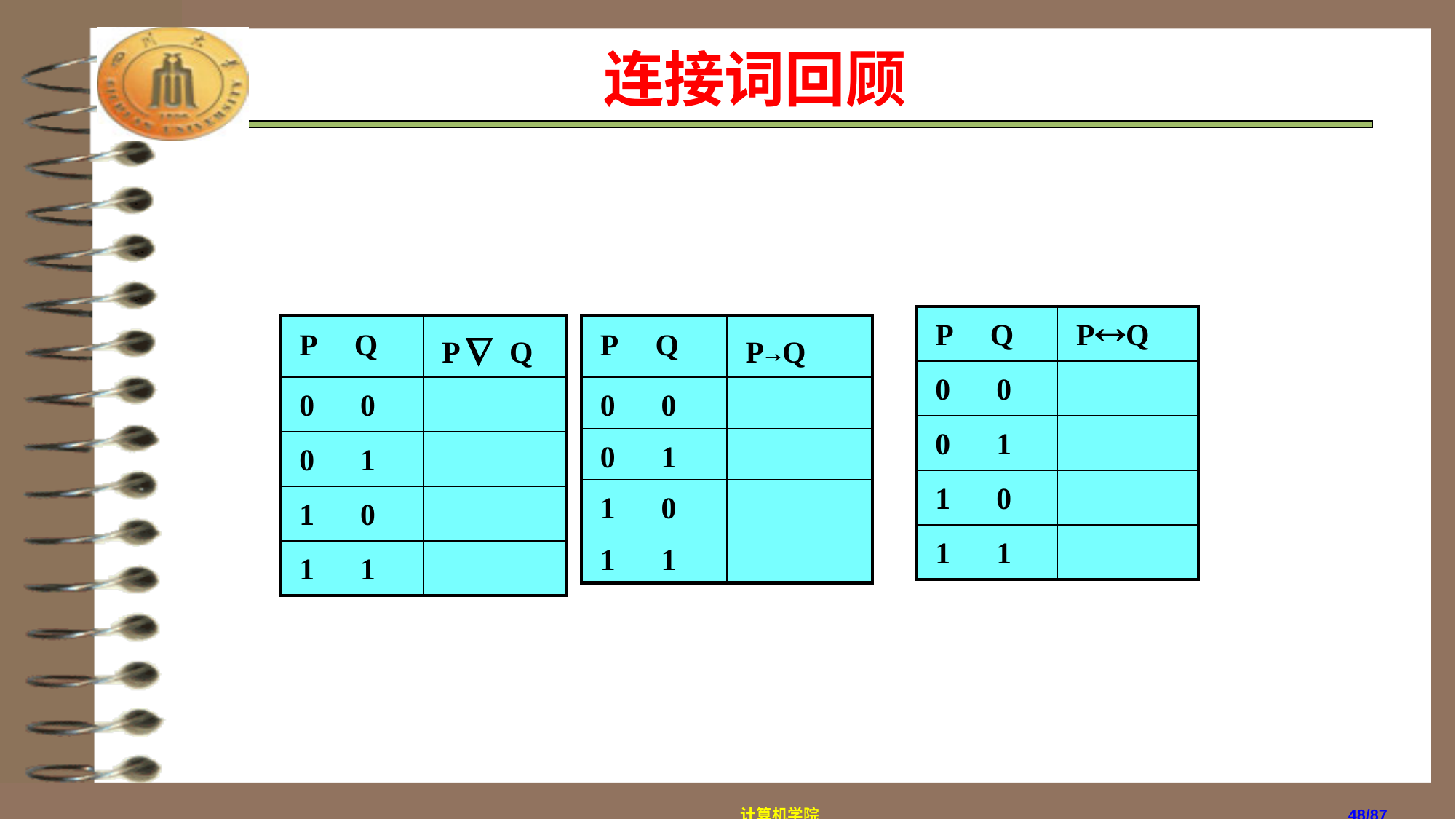

# 连接词回顾

| P Q | P↔Q |
| --- | --- |
| 0 0 |  |
| 0 1 |  |
| 1 0 |  |
| 1 1 |  |
| P Q | P ∇ Q |
| --- | --- |
| 0 0 |  |
| 0 1 |  |
| 1 0 |  |
| 1 1 |  |
| P Q | P→Q |
| --- | --- |
| 0 0 |  |
| 0 1 |  |
| 1 0 |  |
| 1 1 |  |

计算机学院
48/87